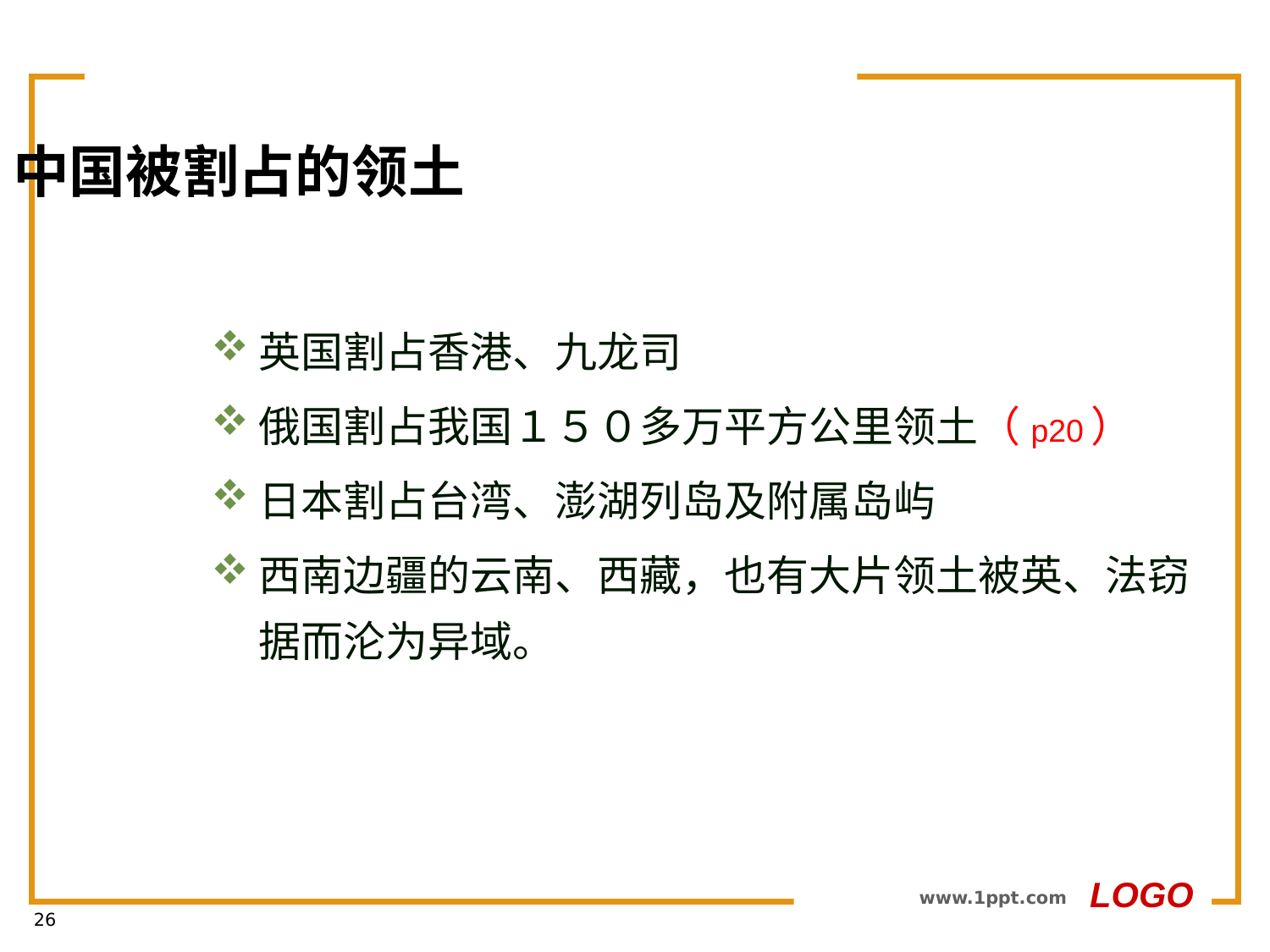

# 中国被割占的领土
英国割占香港、九龙司
俄国割占我国１５０多万平方公里领土（p20）
日本割占台湾、澎湖列岛及附属岛屿
西南边疆的云南、西藏，也有大片领土被英、法窃据而沦为异域。
LOGO
www.1ppt.com
26